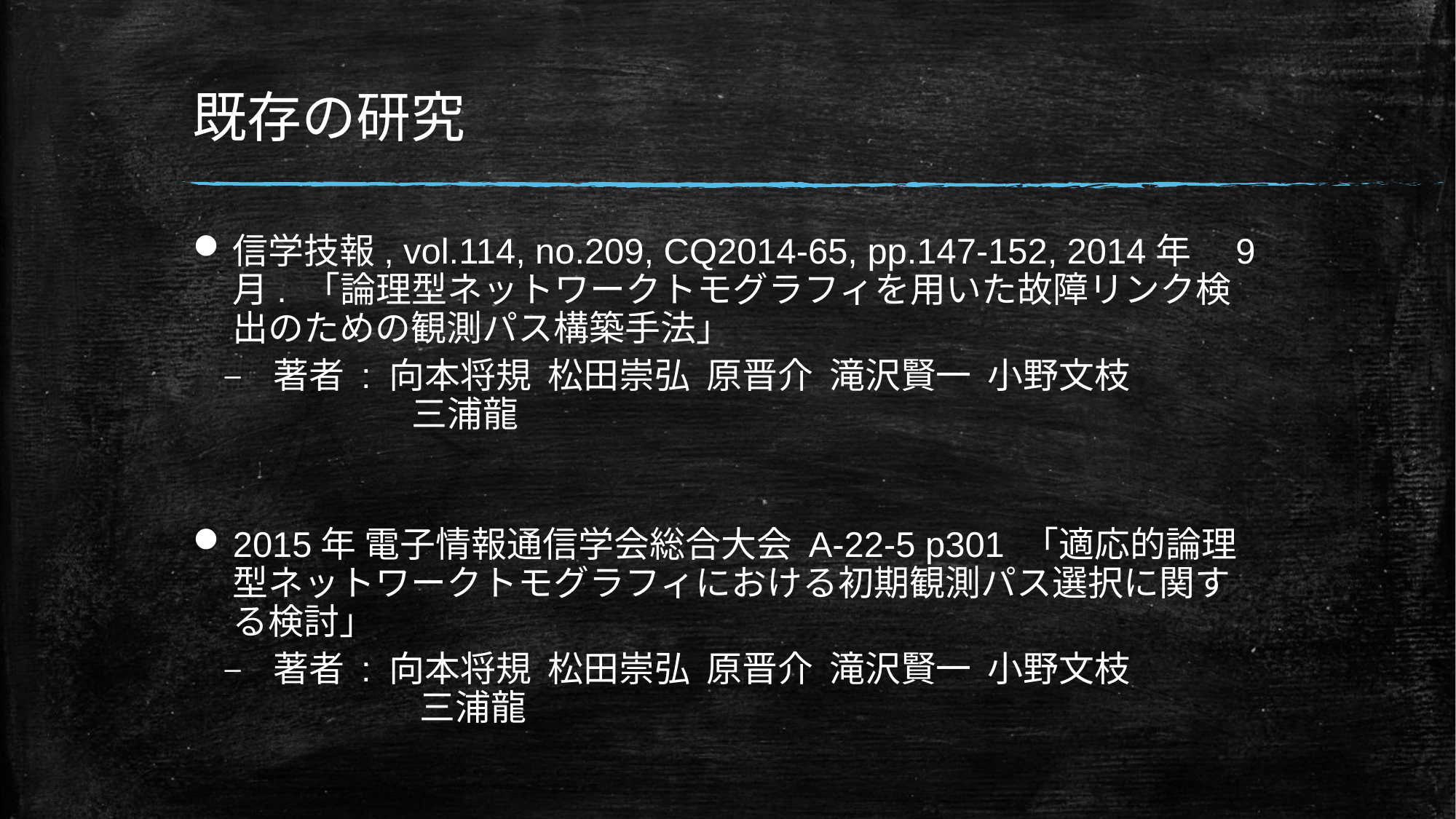

# 既存の研究
信学技報, vol.114, no.209, CQ2014-65, pp.147-152, 2014年　9月. 「論理型ネットワークトモグラフィを用いた故障リンク検出のための観測パス構築手法」
 著者 : 向本将規  松田崇弘  原晋介  滝沢賢一  小野文枝　　　     	      三浦龍

2015年 電子情報通信学会総合大会 A-22-5 p301 「適応的論理型ネットワークトモグラフィにおける初期観測パス選択に関する検討」
 著者 : 向本将規  松田崇弘  原晋介  滝沢賢一  小野文枝                       	       三浦龍